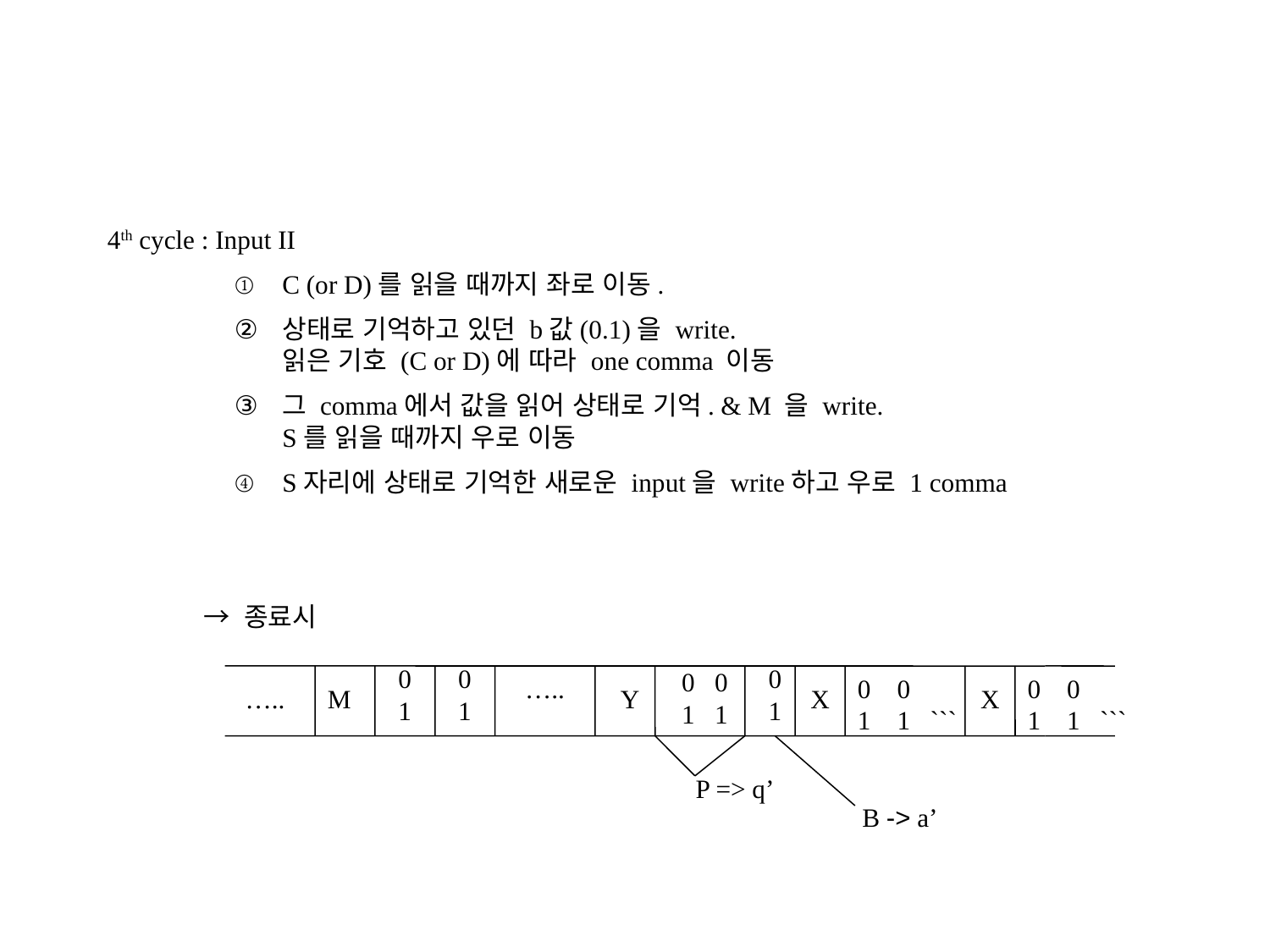

4th cycle : Input II
C (or D)를 읽을 때까지 좌로 이동.
상태로 기억하고 있던 b값(0.1)을 write.
읽은 기호 (C or D)에 따라 one comma 이동
그 comma에서 값을 읽어 상태로 기억. & M 을 write.
S를 읽을 때까지 우로 이동
S자리에 상태로 기억한 새로운 input을 write하고 우로 1 comma

             → 종료시
0
1
0
1
0
1
0   0
1   1

…..

0    0
1    1   ```

0    0
1    1   ```

…..
M
Y
X
X

P => q’
B -> a’